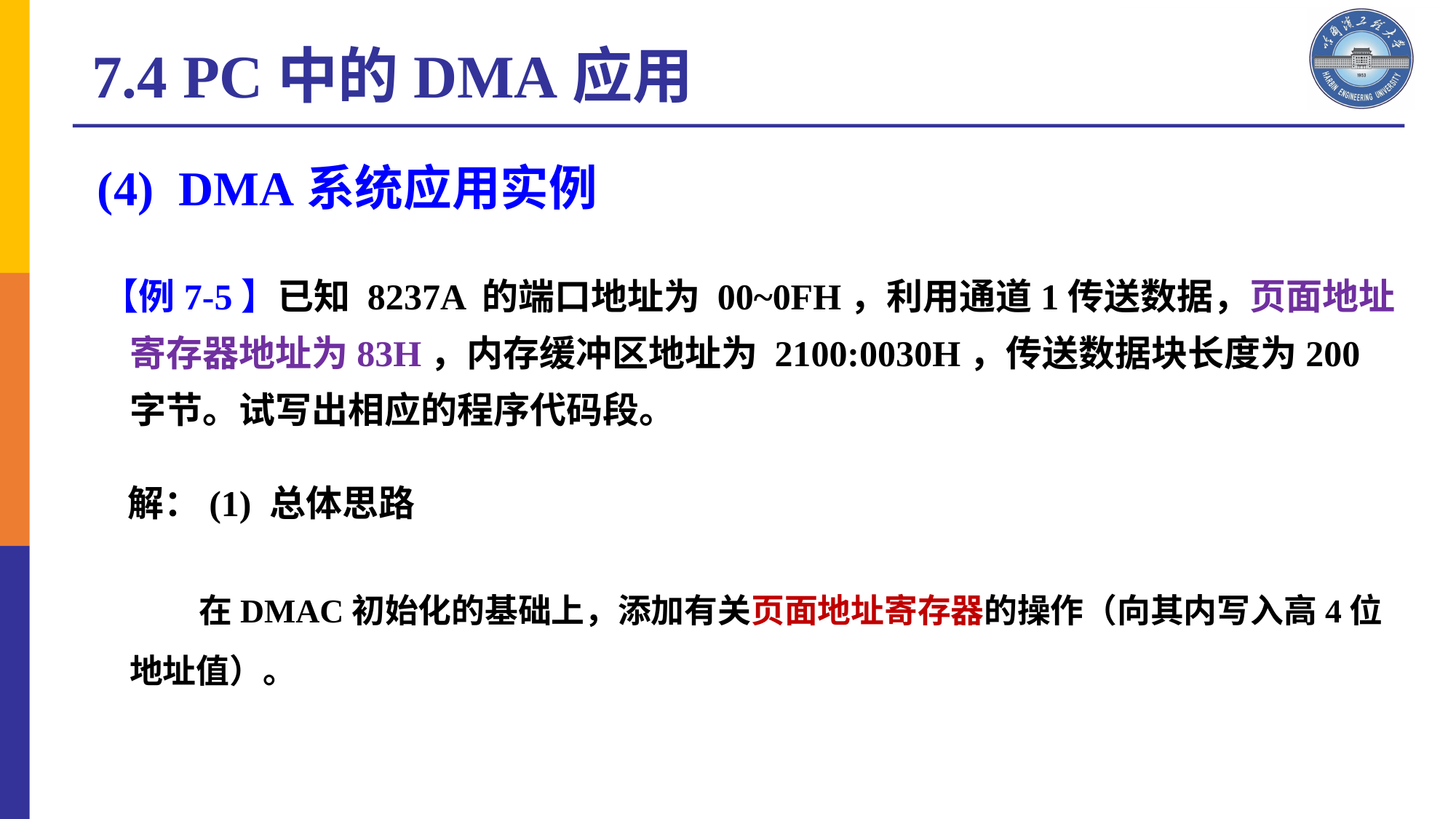

7.4 PC中的DMA应用
 (4)  DMA系统应用实例
【例7-5】已知 8237A 的端口地址为 00~0FH，利用通道1传送数据，页面地址寄存器地址为83H，内存缓冲区地址为 2100:0030H，传送数据块长度为200字节。试写出相应的程序代码段。
  解：(1) 总体思路
        在DMAC初始化的基础上，添加有关页面地址寄存器的操作（向其内写入高4位地址值）。